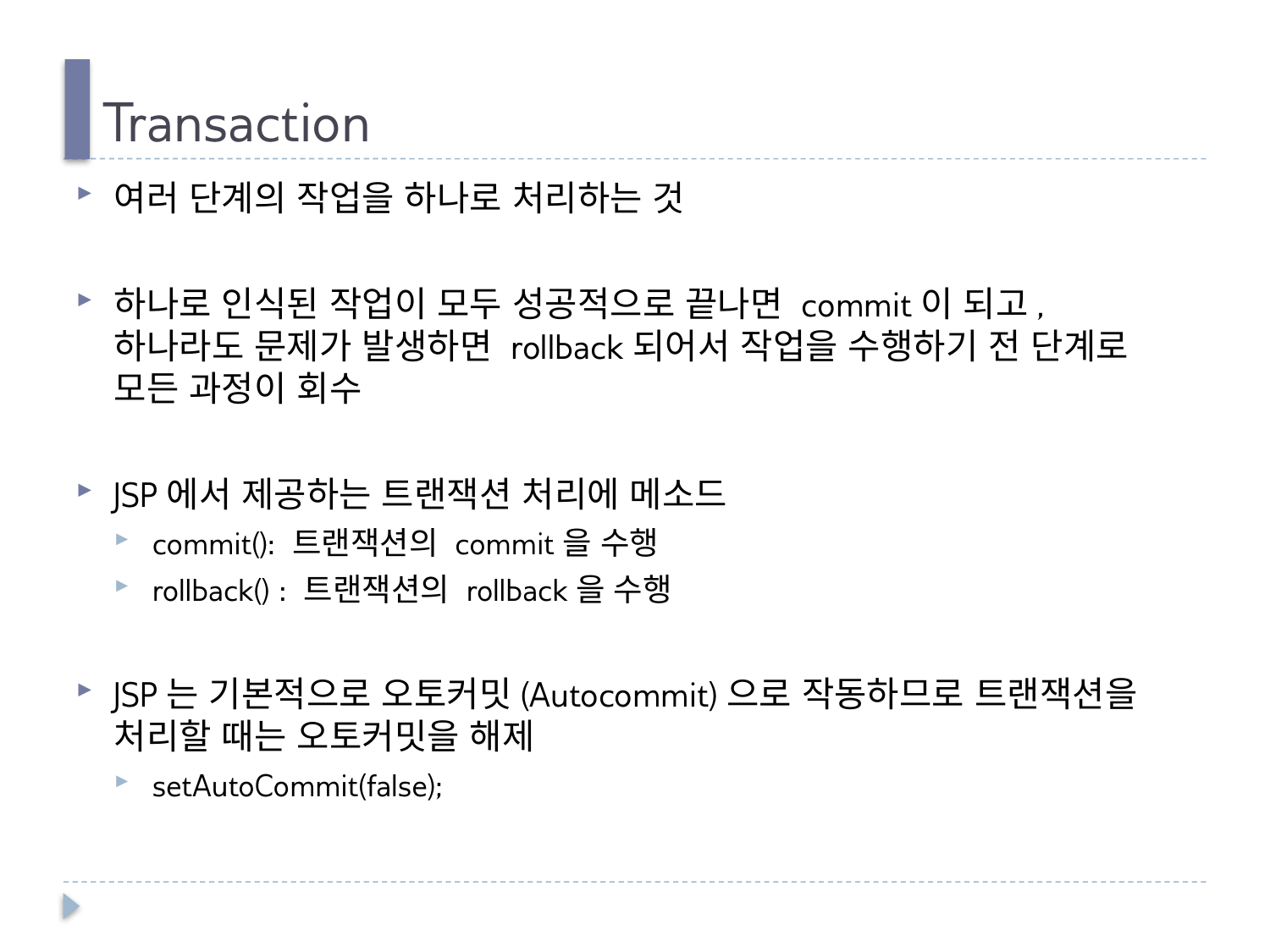

# Transaction
여러 단계의 작업을 하나로 처리하는 것

하나로 인식된 작업이 모두 성공적으로 끝나면 commit이 되고, 하나라도 문제가 발생하면 rollback되어서 작업을 수행하기 전 단계로 모든 과정이 회수

JSP에서 제공하는 트랜잭션 처리에 메소드
commit(): 트랜잭션의 commit을 수행
rollback() : 트랜잭션의 rollback을 수행

JSP는 기본적으로 오토커밋(Autocommit)으로 작동하므로 트랜잭션을 처리할 때는 오토커밋을 해제
setAutoCommit(false);